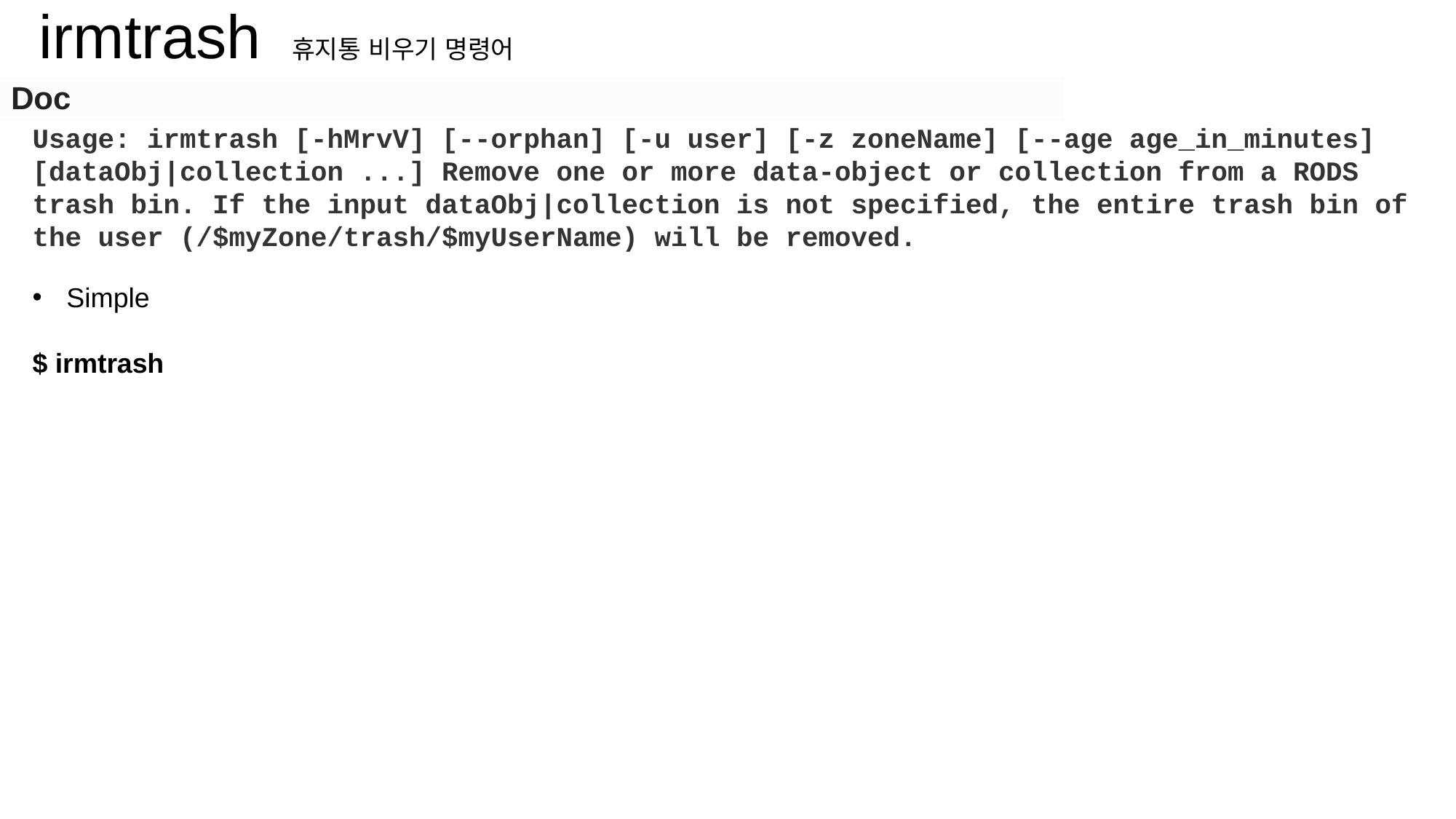

irmtrash 휴지통 비우기 명령어
Doc
Usage: irmtrash [-hMrvV] [--orphan] [-u user] [-z zoneName] [--age age_in_minutes] [dataObj|collection ...] Remove one or more data-object or collection from a RODS trash bin. If the input dataObj|collection is not specified, the entire trash bin of the user (/$myZone/trash/$myUserName) will be removed.
Simple

$ irmtrash